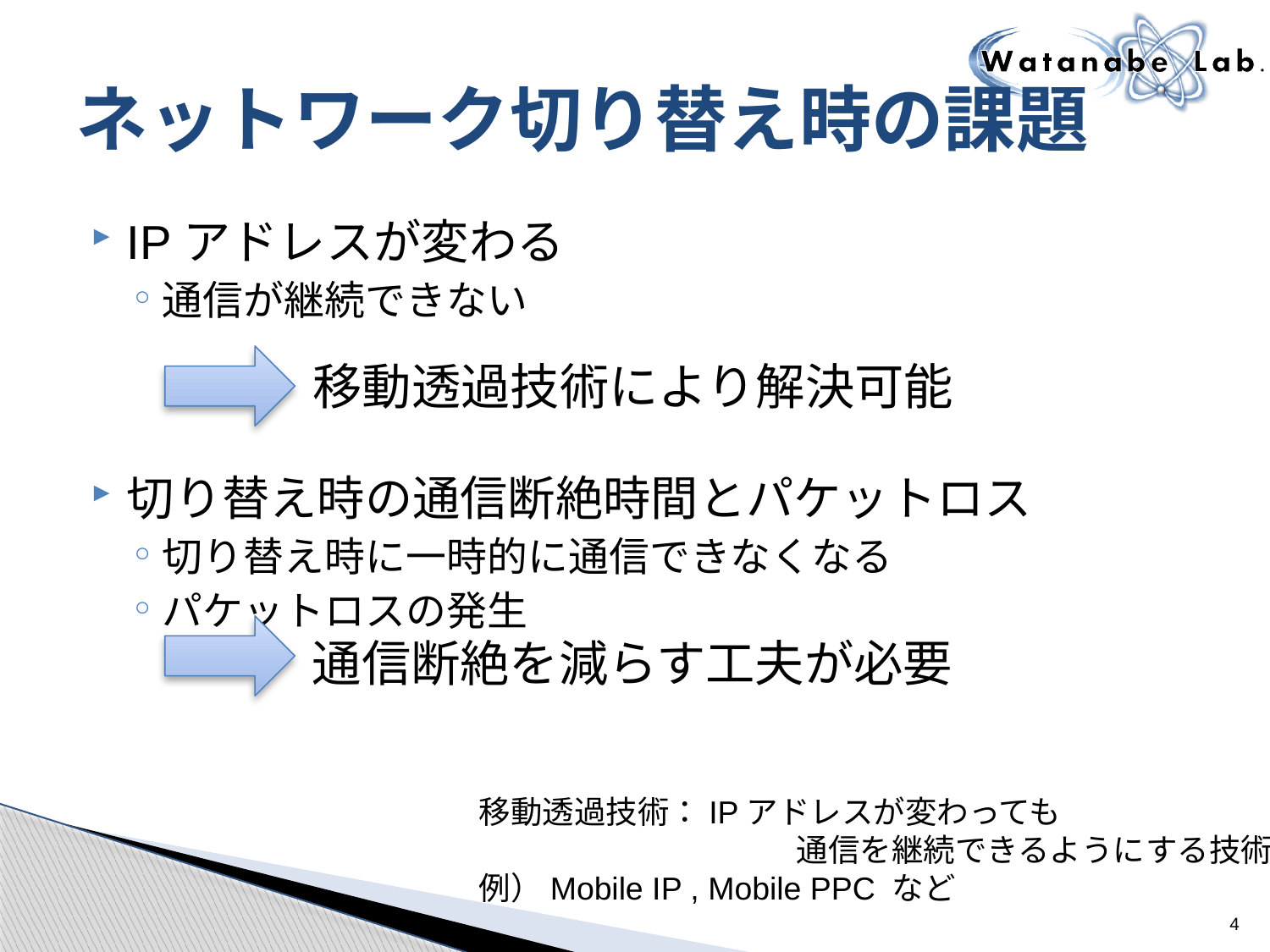

# ネットワーク切り替え時の課題
IPアドレスが変わる
通信が継続できない

切り替え時の通信断絶時間とパケットロス
切り替え時に一時的に通信できなくなる
パケットロスの発生

移動透過技術により解決可能

通信断絶を減らす工夫が必要
移動透過技術：IPアドレスが変わっても
　　　　　　　　　　通信を継続できるようにする技術
例）Mobile IP , Mobile PPC など
4